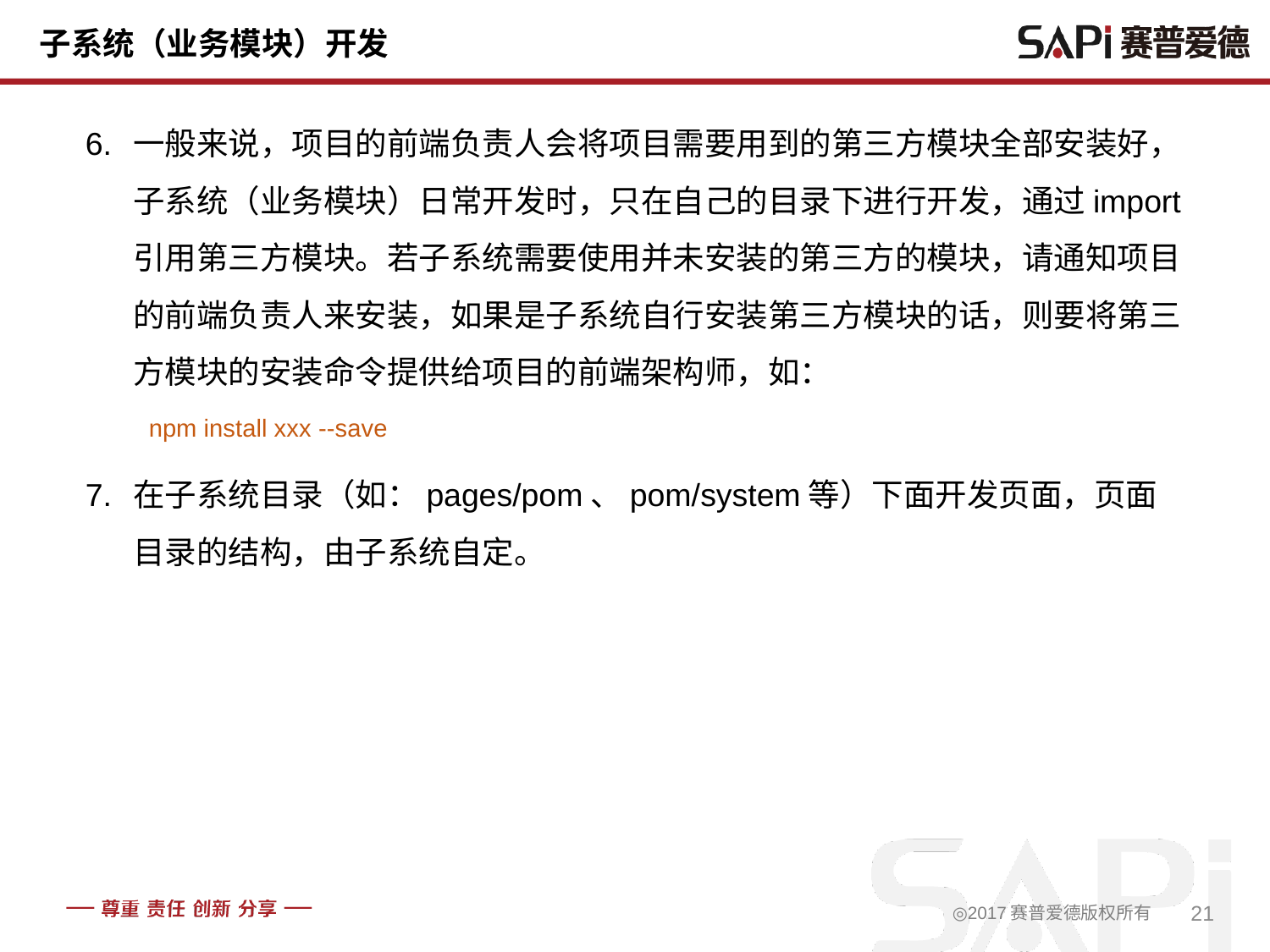

# 子系统（业务模块）开发
一般来说，项目的前端负责人会将项目需要用到的第三方模块全部安装好，子系统（业务模块）日常开发时，只在自己的目录下进行开发，通过import引用第三方模块。若子系统需要使用并未安装的第三方的模块，请通知项目的前端负责人来安装，如果是子系统自行安装第三方模块的话，则要将第三方模块的安装命令提供给项目的前端架构师，如：
npm install xxx --save
在子系统目录（如：pages/pom、pom/system等）下面开发页面，页面目录的结构，由子系统自定。

21